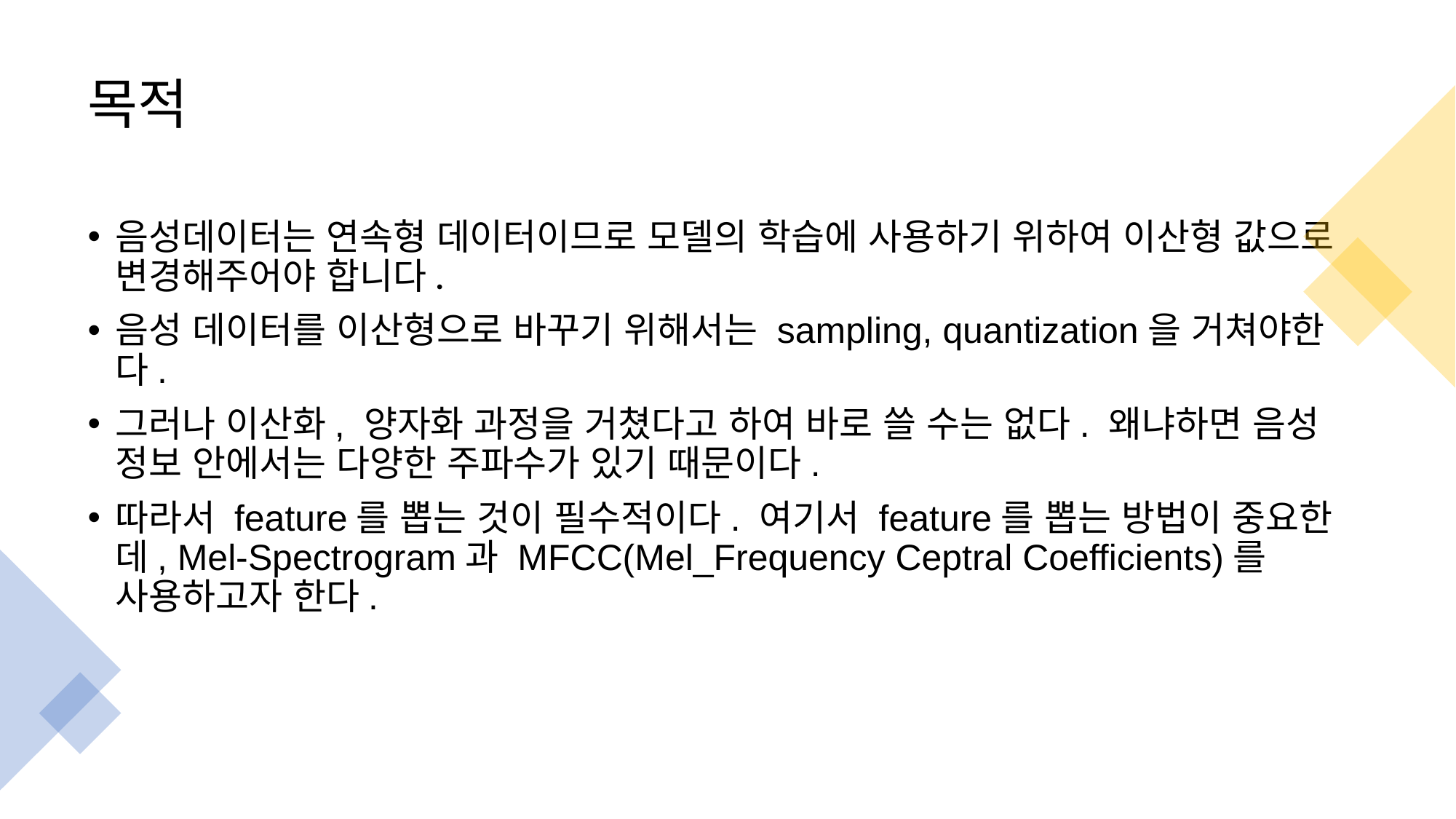

# 목적

음성데이터는 연속형 데이터이므로 모델의 학습에 사용하기 위하여 이산형 값으로 변경해주어야 합니다.
음성 데이터를 이산형으로 바꾸기 위해서는 sampling, quantization을 거쳐야한다.
그러나 이산화, 양자화 과정을 거쳤다고 하여 바로 쓸 수는 없다. 왜냐하면 음성 정보 안에서는 다양한 주파수가 있기 때문이다.
따라서 feature를 뽑는 것이 필수적이다. 여기서 feature를 뽑는 방법이 중요한데, Mel-Spectrogram과 MFCC(Mel_Frequency Ceptral Coefficients)를 사용하고자 한다.